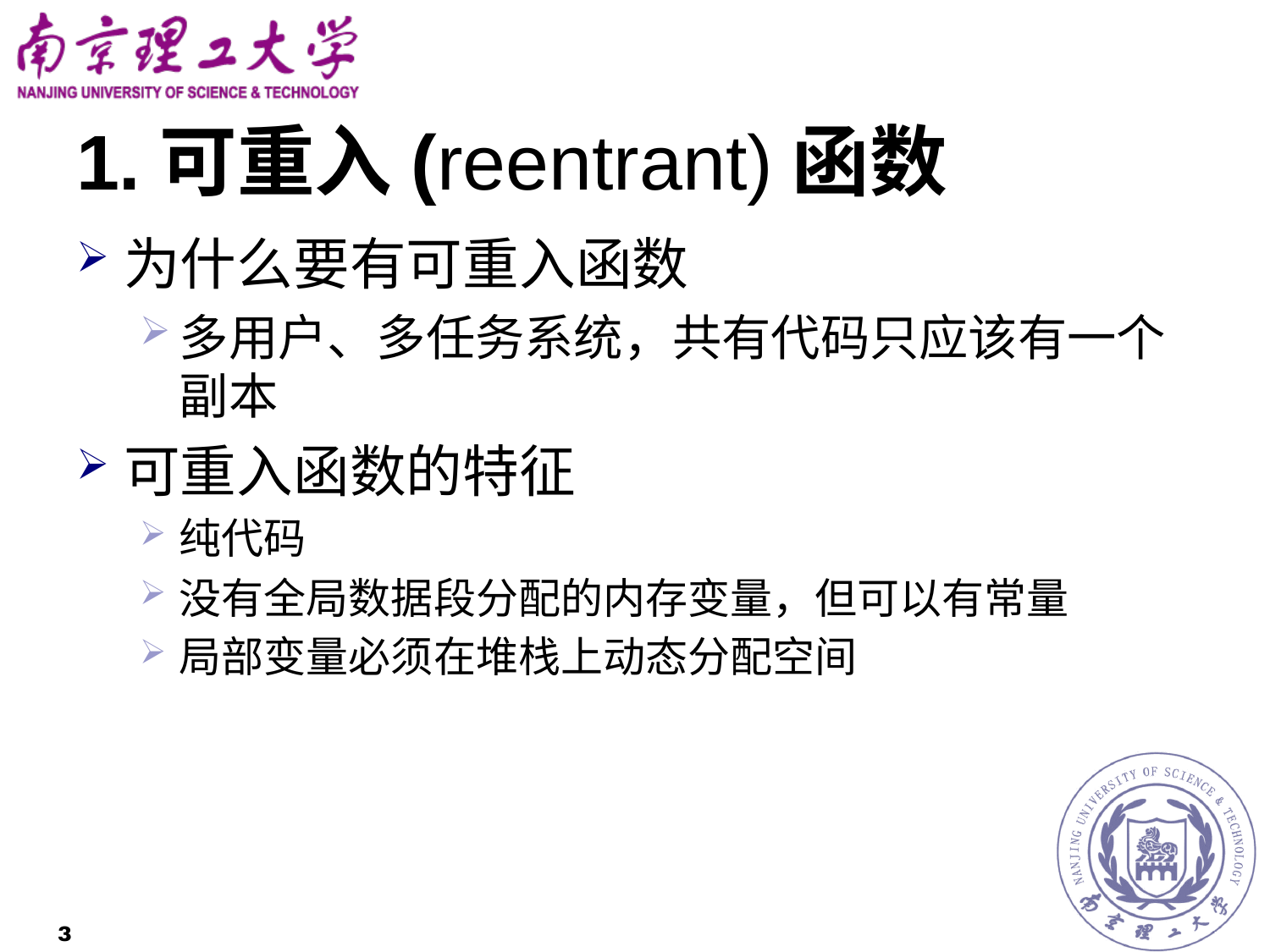

# 1.可重入(reentrant)函数
为什么要有可重入函数
多用户、多任务系统，共有代码只应该有一个副本
可重入函数的特征
纯代码
没有全局数据段分配的内存变量，但可以有常量
局部变量必须在堆栈上动态分配空间

3